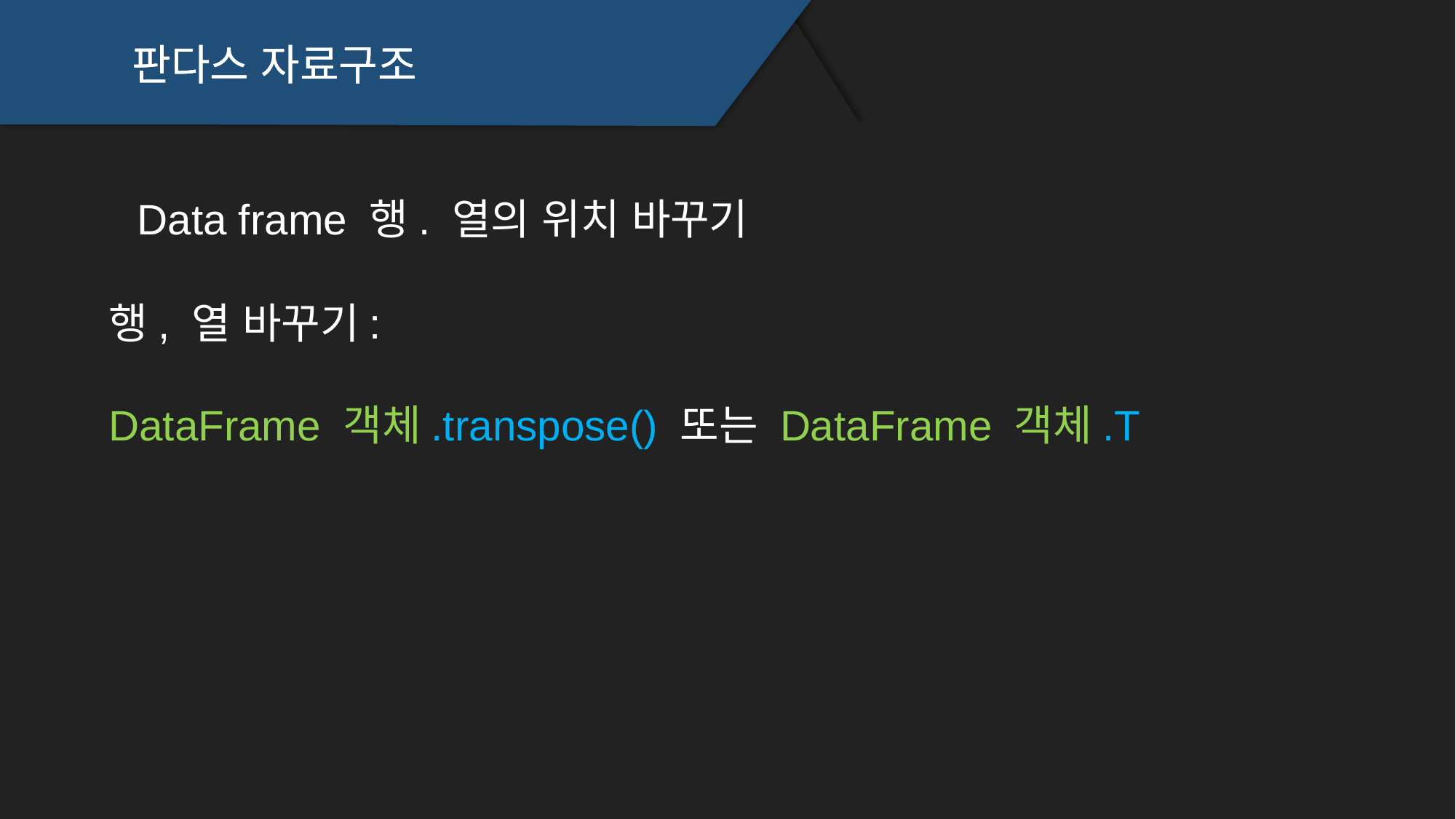

판다스 자료구조
판다스 자료구조
Data frame 행. 열의 위치 바꾸기
행, 열 바꾸기:

DataFrame 객체.transpose() 또는 DataFrame 객체.T